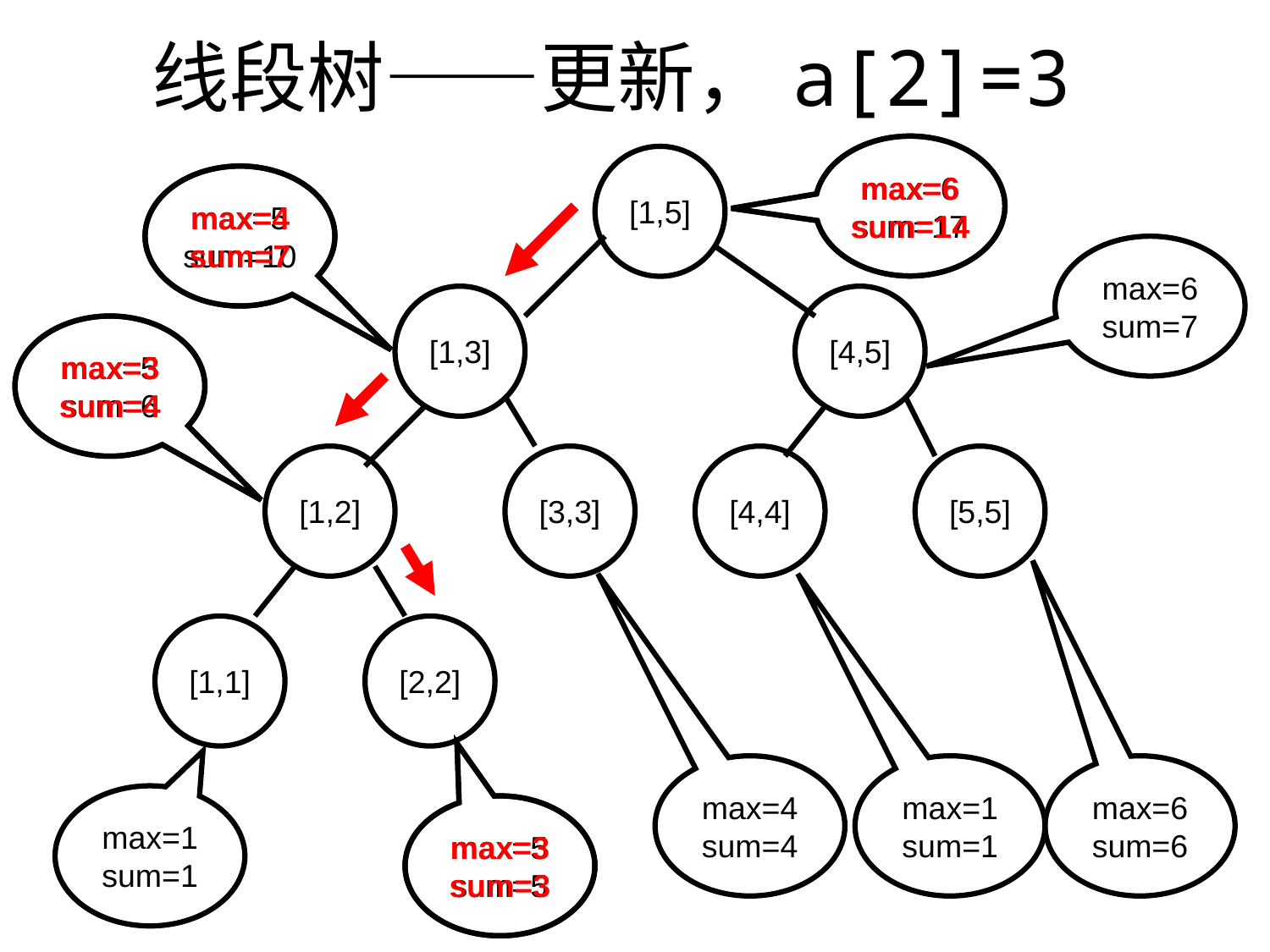

线段树——更新，a[2]=3
max=6
sum=17
max=6
sum=14
[1,5]

[1,3]
[4,5]

[1,2]
[3,3]
[4,4]
[5,5]

[1,1]
[2,2]
max=5
sum=10
max=4
sum=7

max=6
sum=7
max=5
sum=6
max=3
sum=4

max=4
sum=4
max=1
sum=1
max=6
sum=6
max=1
sum=1
max=5
sum=5
max=3
sum=3